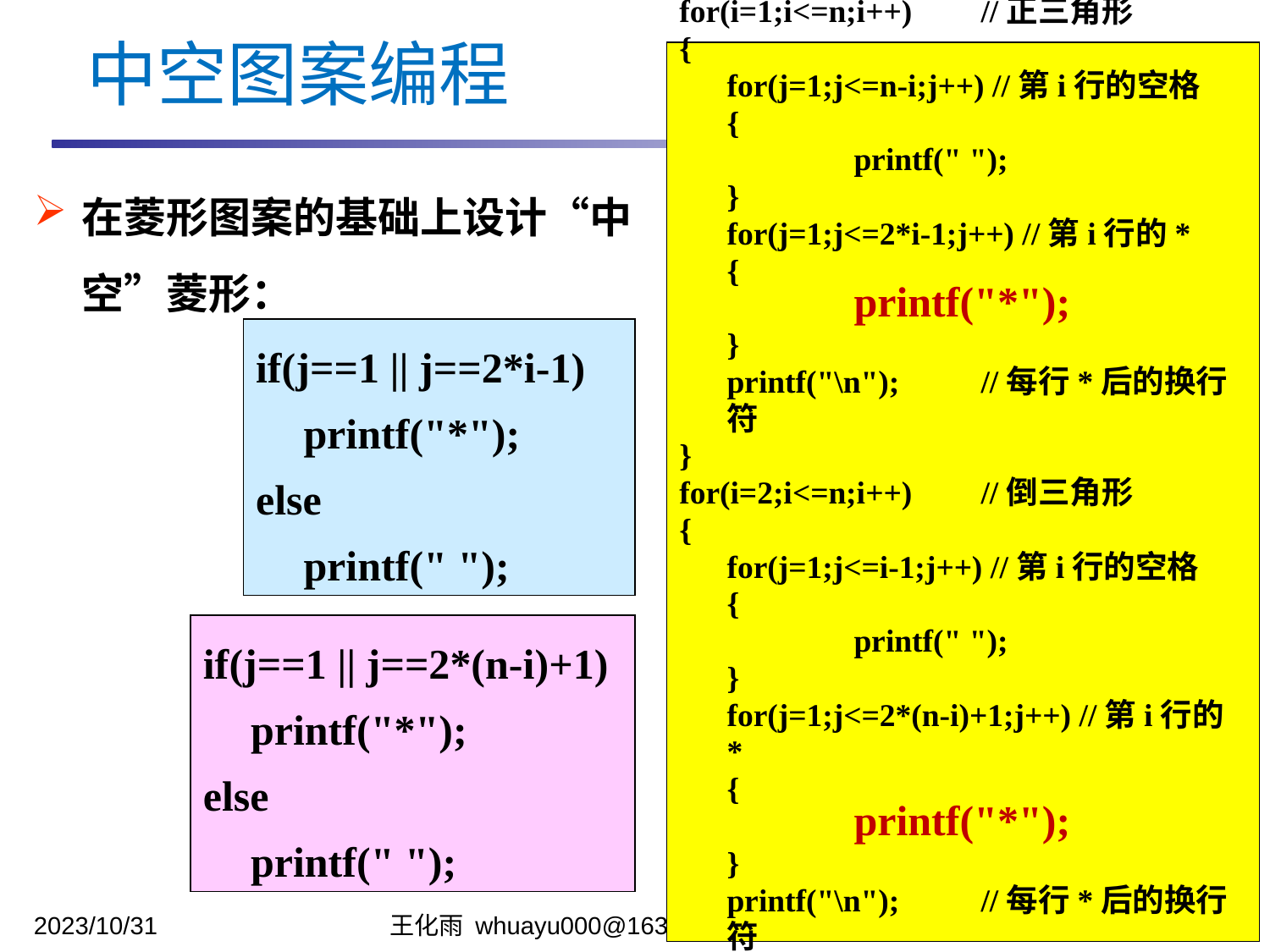

中空图案编程
for(i=1;i<=n;i++)	//正三角形
{
	for(j=1;j<=n-i;j++) //第i行的空格
	{
		printf(" ");
	}
	for(j=1;j<=2*i-1;j++) //第i行的*
	{
		printf("*");
	}
	printf("\n");	//每行*后的换行符
}
for(i=2;i<=n;i++)	//倒三角形
{
	for(j=1;j<=i-1;j++) //第i行的空格
	{
		printf(" ");
	}
	for(j=1;j<=2*(n-i)+1;j++) //第i行的*
	{
		printf("*");
	}
	printf("\n");	//每行*后的换行符
}
在菱形图案的基础上设计“中空”菱形：
if(j==1 || j==2*i-1)
	printf("*");
else
	printf(" ");
if(j==1 || j==2*(n-i)+1)
	printf("*");
else
	printf(" ");
2023/10/31
王化雨 whuayu000@163.com 13306442222
22/35